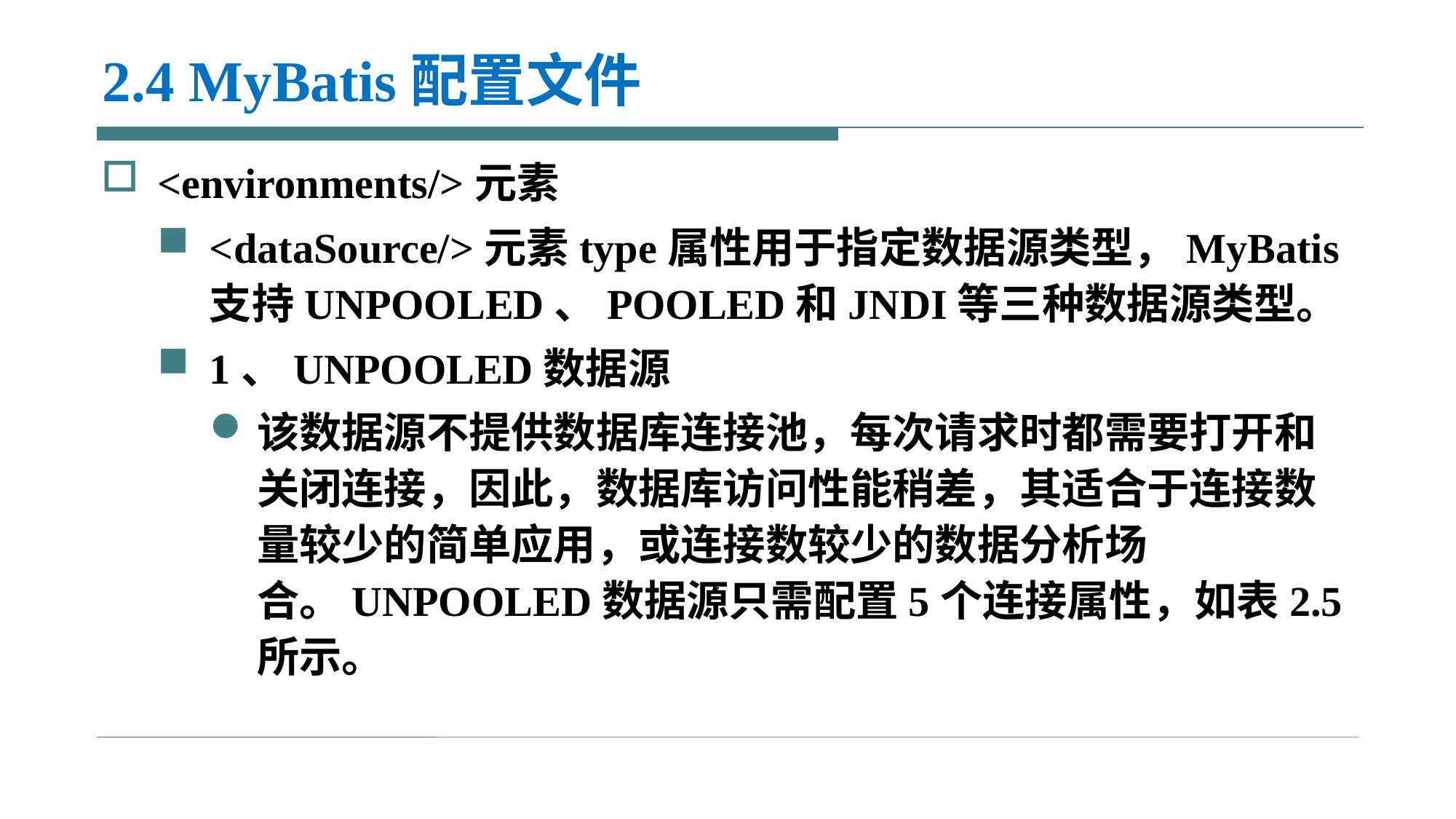

# 2.4 MyBatis配置文件
<environments/>元素
<dataSource/>元素type属性用于指定数据源类型，MyBatis支持UNPOOLED、POOLED和JNDI等三种数据源类型。
1、UNPOOLED数据源
该数据源不提供数据库连接池，每次请求时都需要打开和关闭连接，因此，数据库访问性能稍差，其适合于连接数量较少的简单应用，或连接数较少的数据分析场合。UNPOOLED数据源只需配置5个连接属性，如表2.5所示。
35